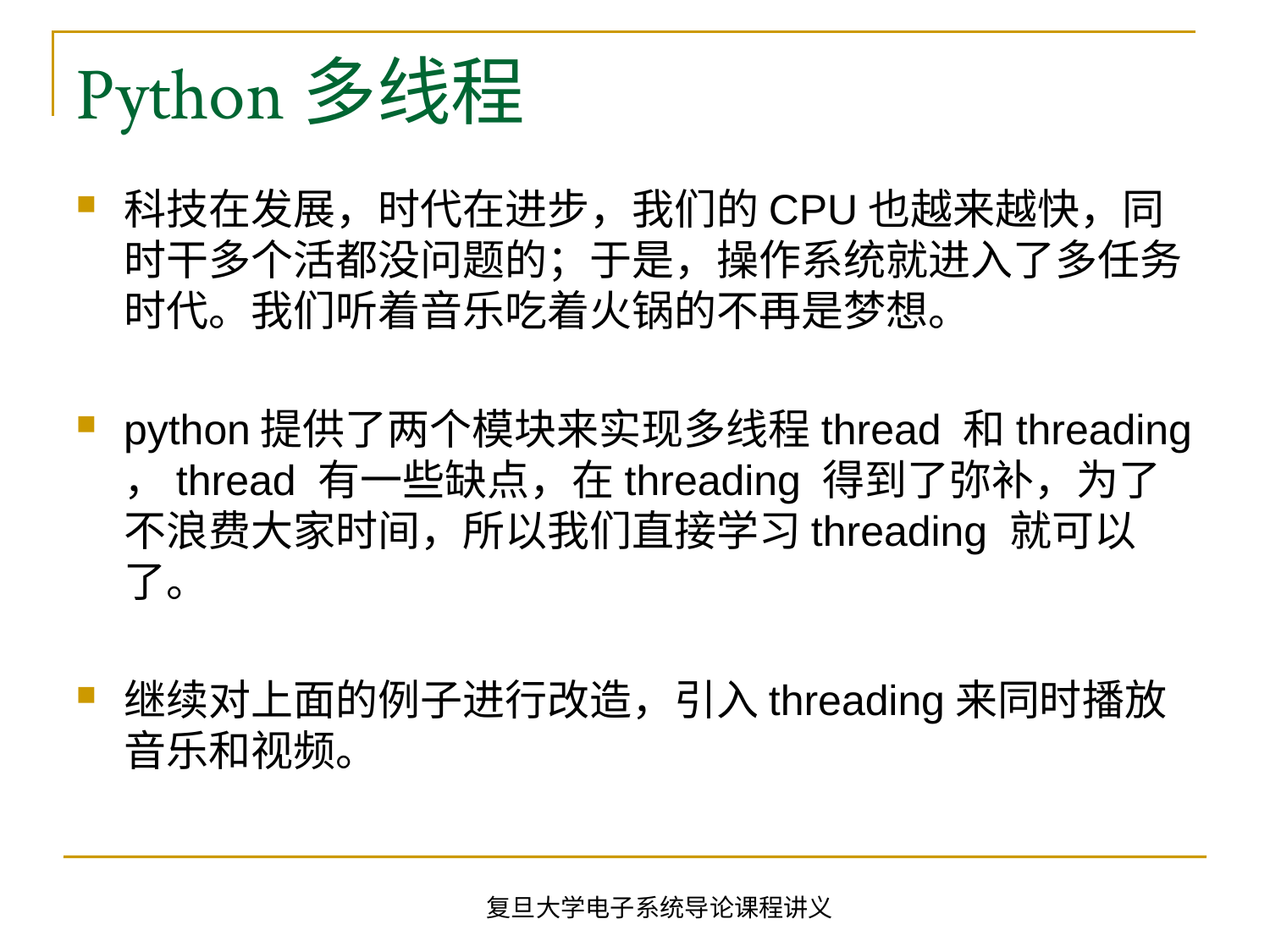

# Python多线程
科技在发展，时代在进步，我们的CPU也越来越快，同时干多个活都没问题的；于是，操作系统就进入了多任务时代。我们听着音乐吃着火锅的不再是梦想。

python提供了两个模块来实现多线程thread 和threading ，thread 有一些缺点，在threading 得到了弥补，为了不浪费大家时间，所以我们直接学习threading 就可以了。

继续对上面的例子进行改造，引入threading来同时播放音乐和视频。